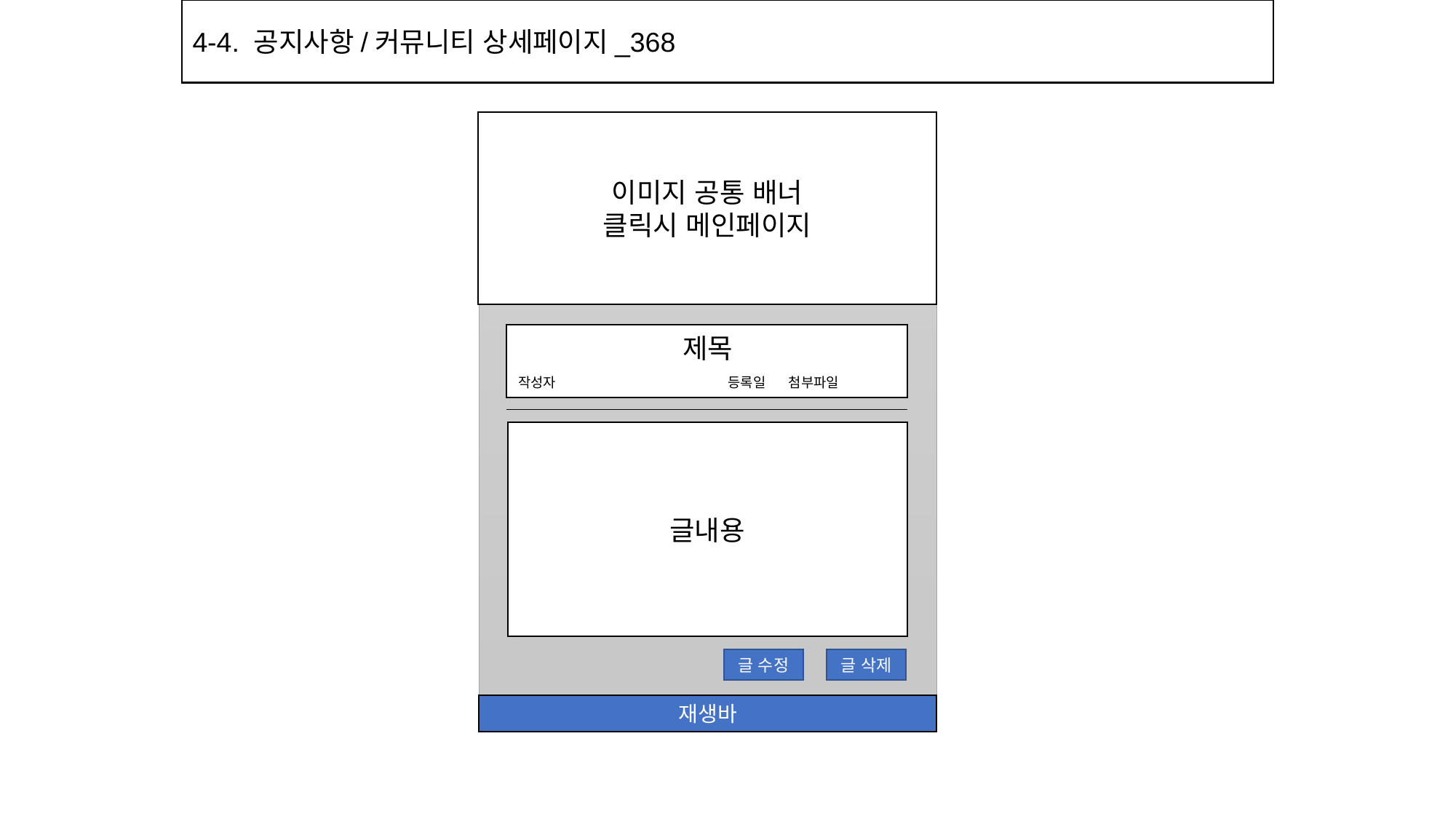

4-4. 공지사항/커뮤니티 상세페이지_368
이미지 공통 배너
클릭시 메인페이지

제목
작성자                                             등록일      첨부파일
글내용
글 수정
글 삭제
재생바